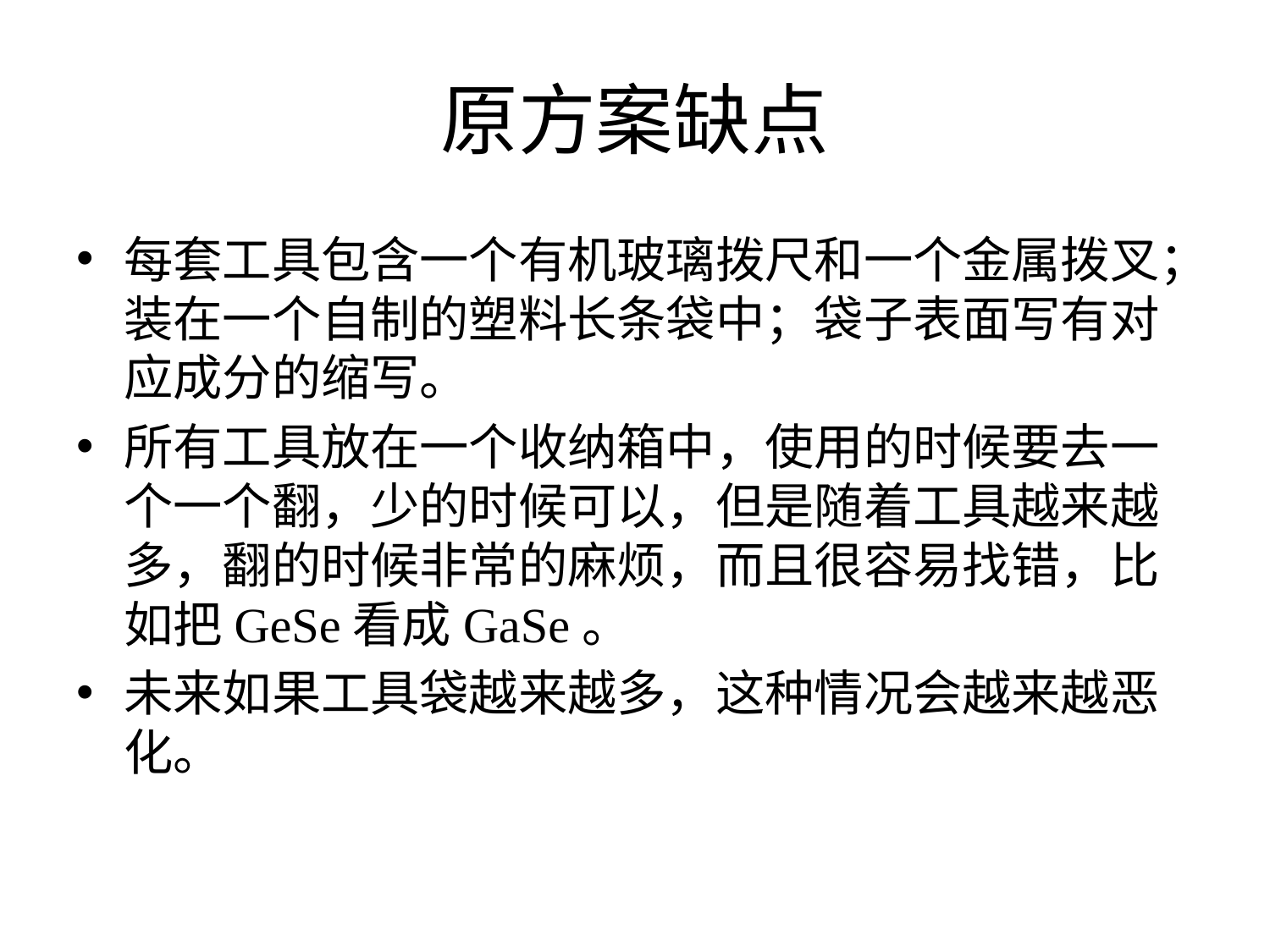

# 原方案缺点
每套工具包含一个有机玻璃拨尺和一个金属拨叉；装在一个自制的塑料长条袋中；袋子表面写有对应成分的缩写。
所有工具放在一个收纳箱中，使用的时候要去一个一个翻，少的时候可以，但是随着工具越来越多，翻的时候非常的麻烦，而且很容易找错，比如把GeSe看成GaSe。
未来如果工具袋越来越多，这种情况会越来越恶化。